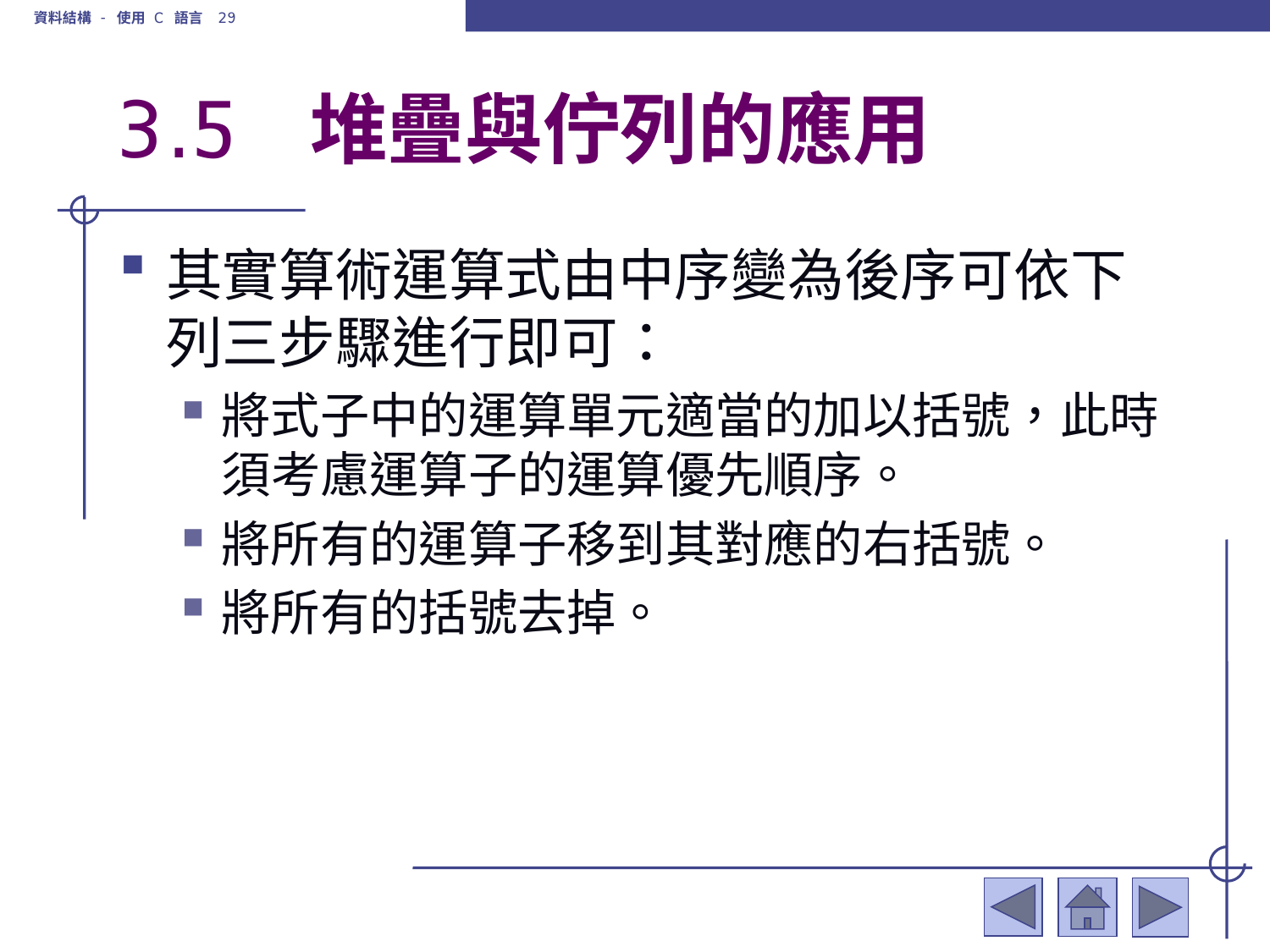

資料結構 - 使用 C 語言   29
# 3.5	  堆疊與佇列的應用
其實算術運算式由中序變為後序可依下列三步驟進行即可：
將式子中的運算單元適當的加以括號，此時須考慮運算子的運算優先順序。
將所有的運算子移到其對應的右括號。
將所有的括號去掉。